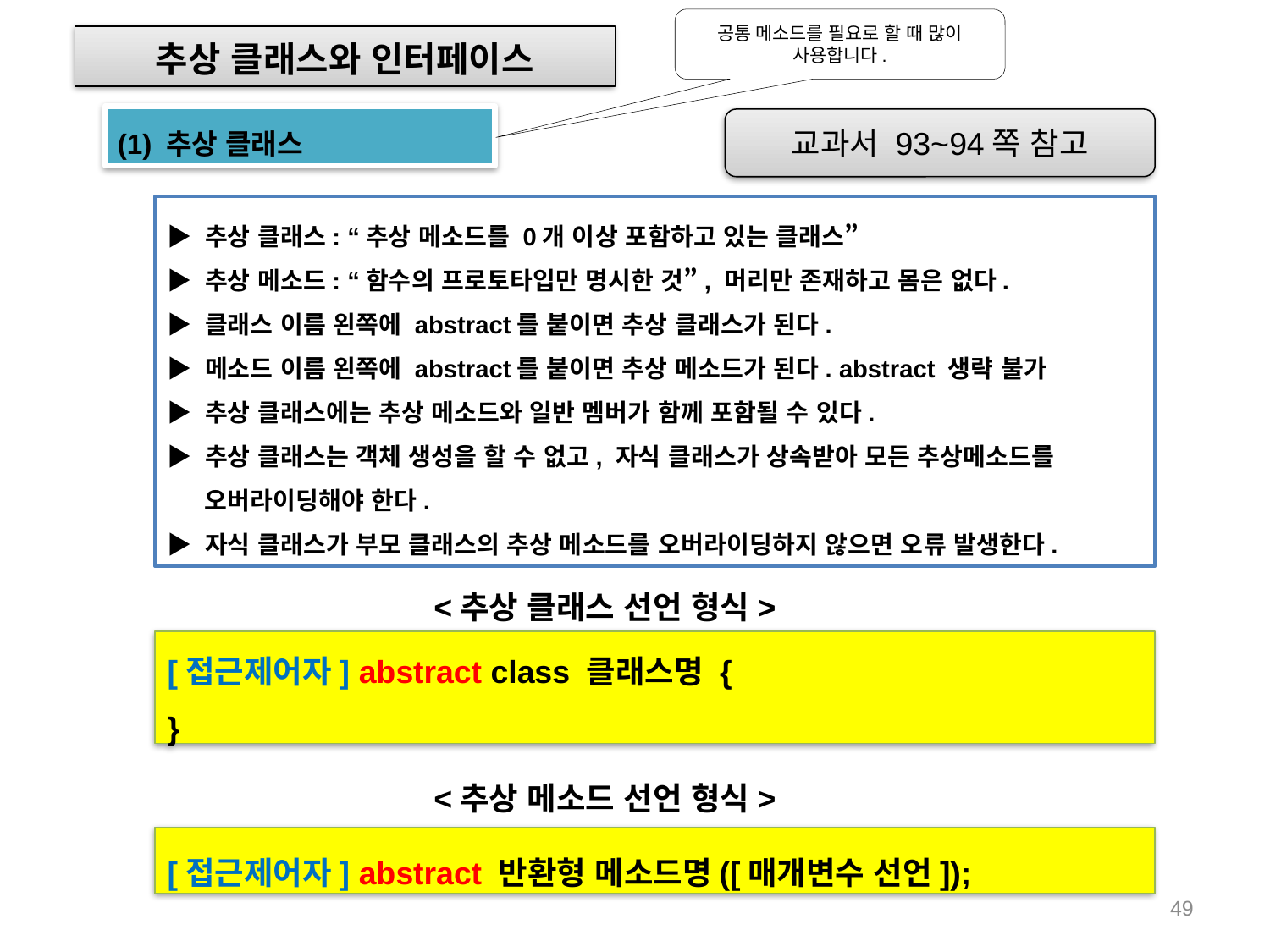

공통 메소드를 필요로 할 때 많이 사용합니다.
추상 클래스와 인터페이스
(1) 추상 클래스
교과서 93~94쪽 참고
▶ 추상 클래스: “추상 메소드를 0개 이상 포함하고 있는 클래스”
▶ 추상 메소드: “함수의 프로토타입만 명시한 것”, 머리만 존재하고 몸은 없다.
▶ 클래스 이름 왼쪽에 abstract를 붙이면 추상 클래스가 된다.
▶ 메소드 이름 왼쪽에 abstract를 붙이면 추상 메소드가 된다. abstract 생략 불가
▶ 추상 클래스에는 추상 메소드와 일반 멤버가 함께 포함될 수 있다.
▶ 추상 클래스는 객체 생성을 할 수 없고, 자식 클래스가 상속받아 모든 추상메소드를 오버라이딩해야 한다.
▶ 자식 클래스가 부모 클래스의 추상 메소드를 오버라이딩하지 않으면 오류 발생한다.
<추상 클래스 선언 형식>
[접근제어자] abstract class 클래스명 {
}
<추상 메소드 선언 형식>
[접근제어자] abstract 반환형 메소드명([매개변수 선언]);
49